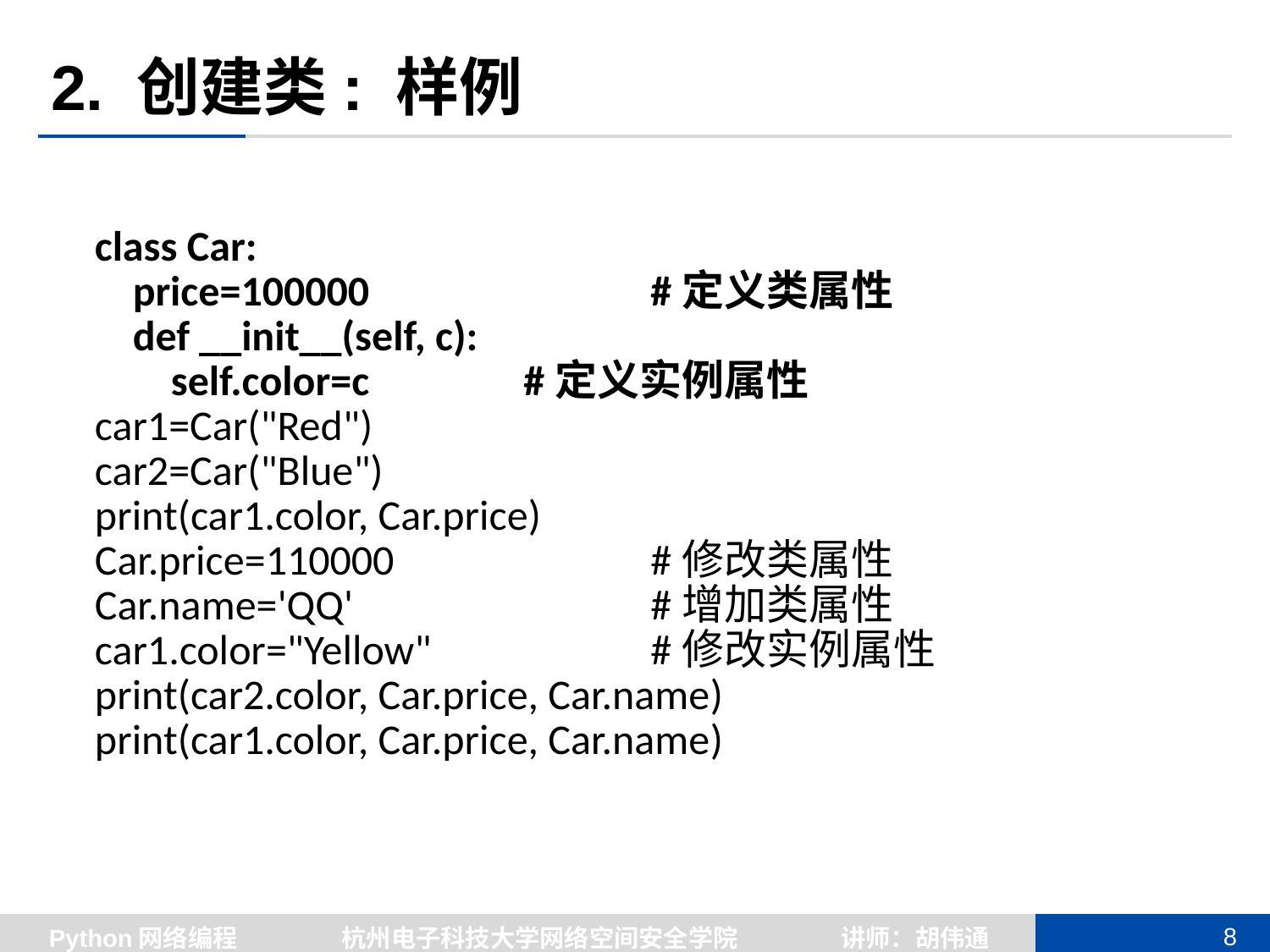

# 2. 创建类: 样例
class Car:
    price=100000                  	#定义类属性
    def __init__(self, c):
        self.color=c	           	#定义实例属性
car1=Car("Red")
car2=Car("Blue")
print(car1.color, Car.price)
Car.price=110000                 	#修改类属性
Car.name='QQ'                    	#增加类属性
car1.color="Yellow"              	#修改实例属性
print(car2.color, Car.price, Car.name)
print(car1.color, Car.price, Car.name)